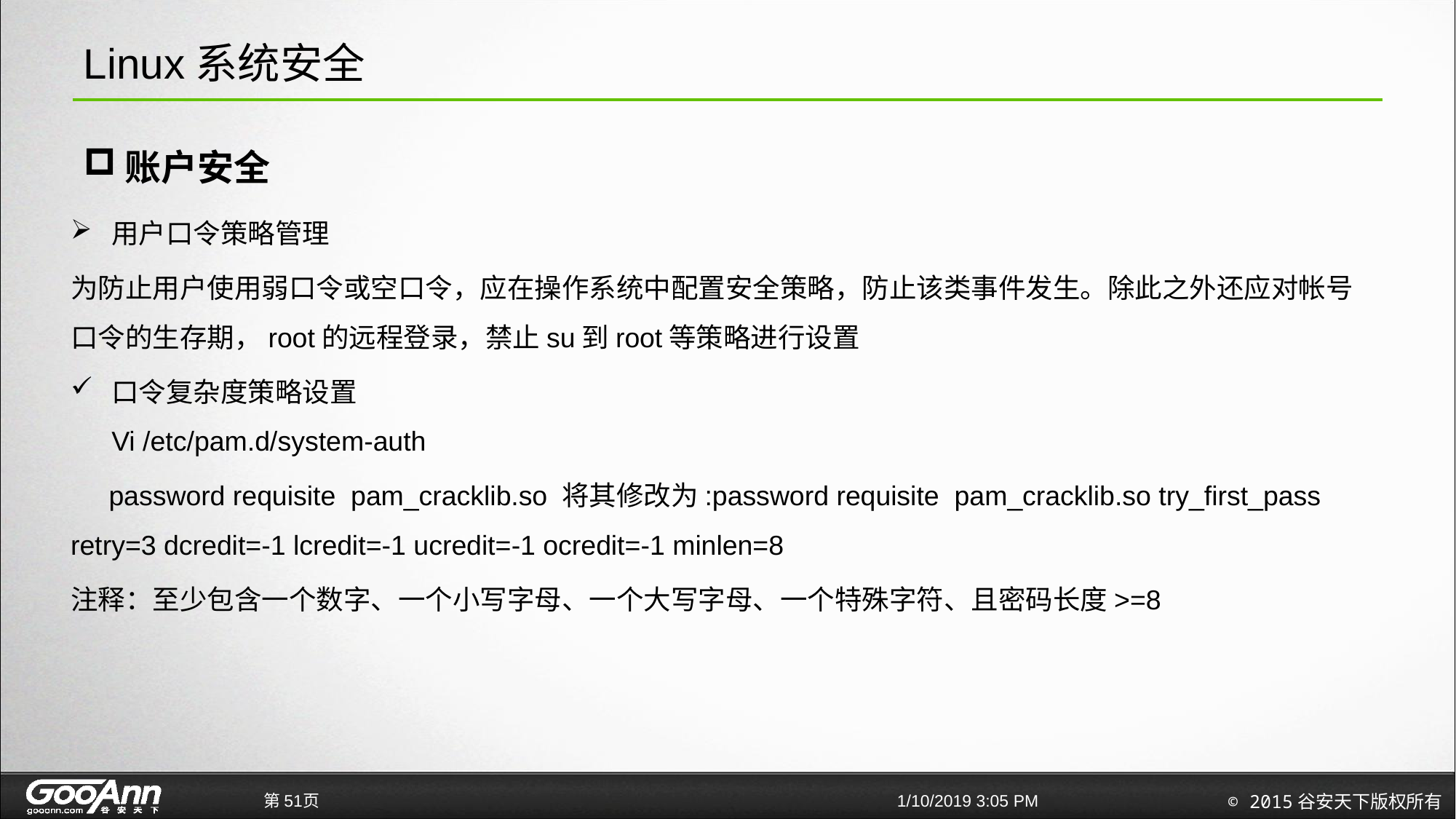

# Linux系统安全
账户安全
用户口令策略管理
为防止用户使用弱口令或空口令，应在操作系统中配置安全策略，防止该类事件发生。除此之外还应对帐号口令的生存期，root的远程登录，禁止su到root等策略进行设置
口令复杂度策略设置
Vi /etc/pam.d/system-auth
     password requisite  pam_cracklib.so 将其修改为:password requisite  pam_cracklib.so try_first_pass retry=3 dcredit=-1 lcredit=-1 ucredit=-1 ocredit=-1 minlen=8
注释：至少包含一个数字、一个小写字母、一个大写字母、一个特殊字符、且密码长度>=8